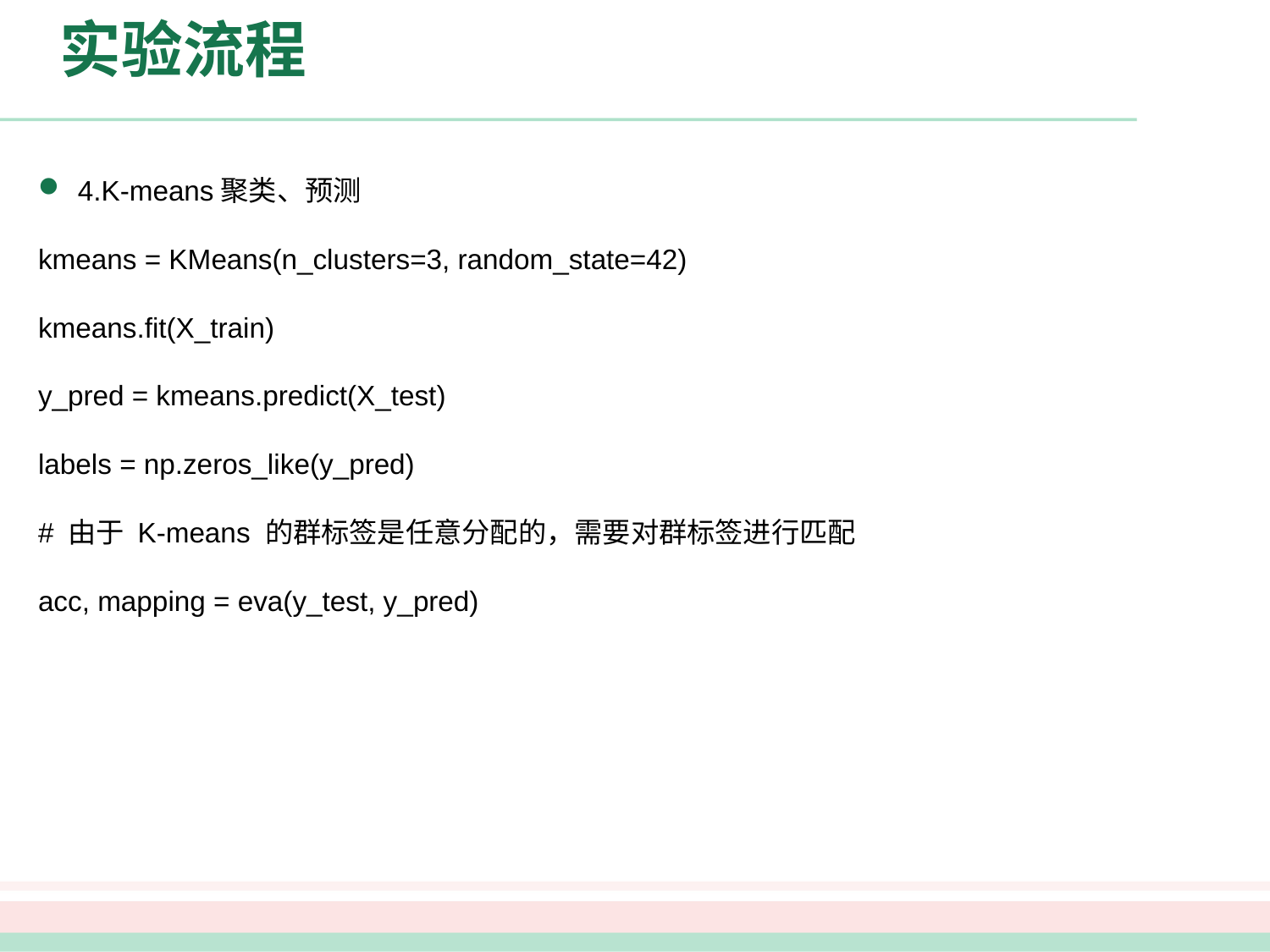

# 实验流程
4.K-means聚类、预测
kmeans = KMeans(n_clusters=3, random_state=42)
kmeans.fit(X_train)
y_pred = kmeans.predict(X_test)
labels = np.zeros_like(y_pred)
# 由于 K-means 的群标签是任意分配的，需要对群标签进行匹配
acc, mapping = eva(y_test, y_pred)